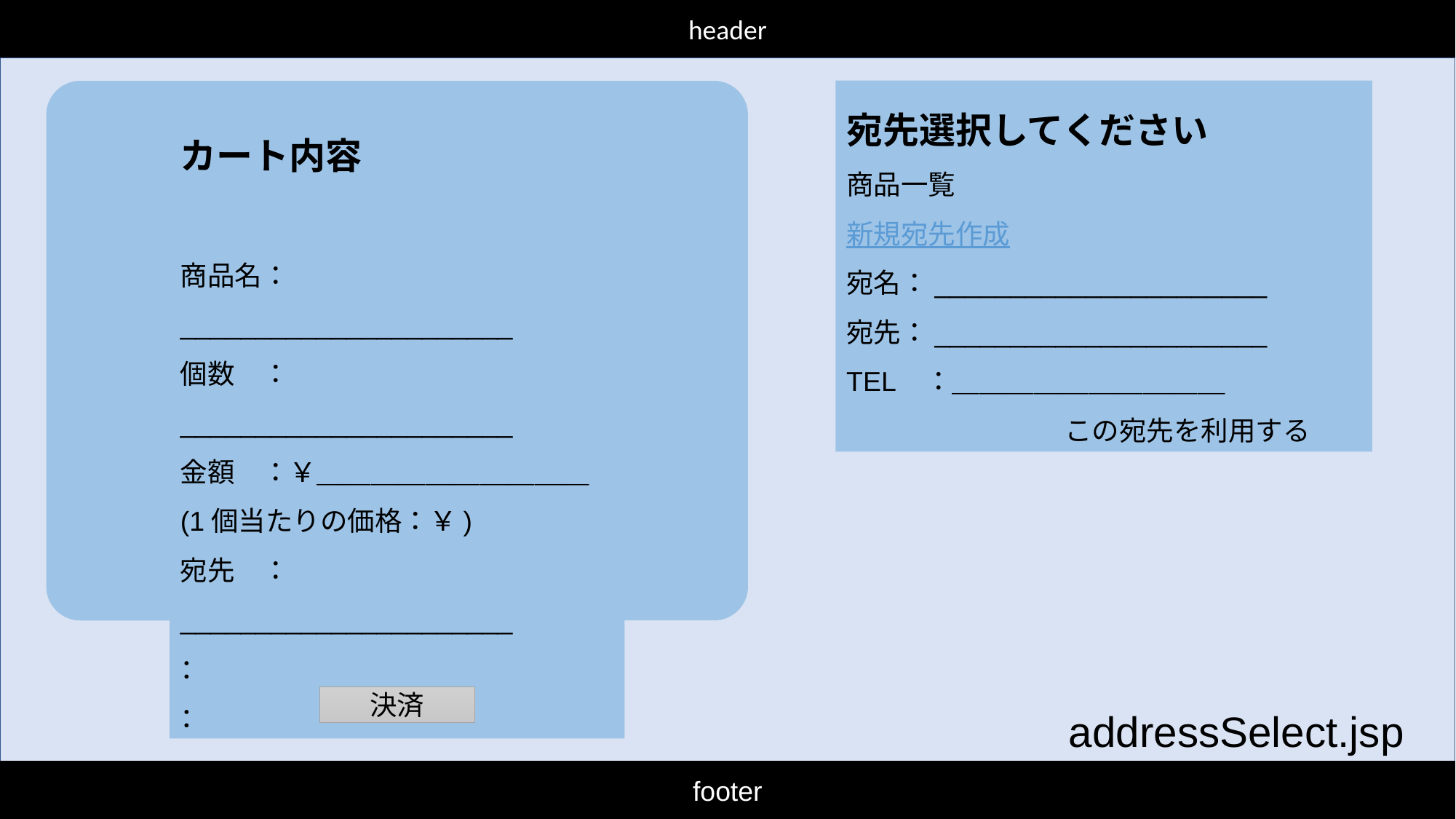

header

宛先選択してください
商品一覧
新規宛先作成
宛名：______________________
宛先：______________________
TEL   ：＿＿＿＿＿＿＿＿＿＿
		この宛先を利用する

カート内容

商品名：______________________
個数　：______________________
金額　：￥＿＿＿＿＿＿＿＿＿＿
(1個当たりの価格：￥)
宛先　：______________________
：
：
決済
addressSelect.jsp
footer